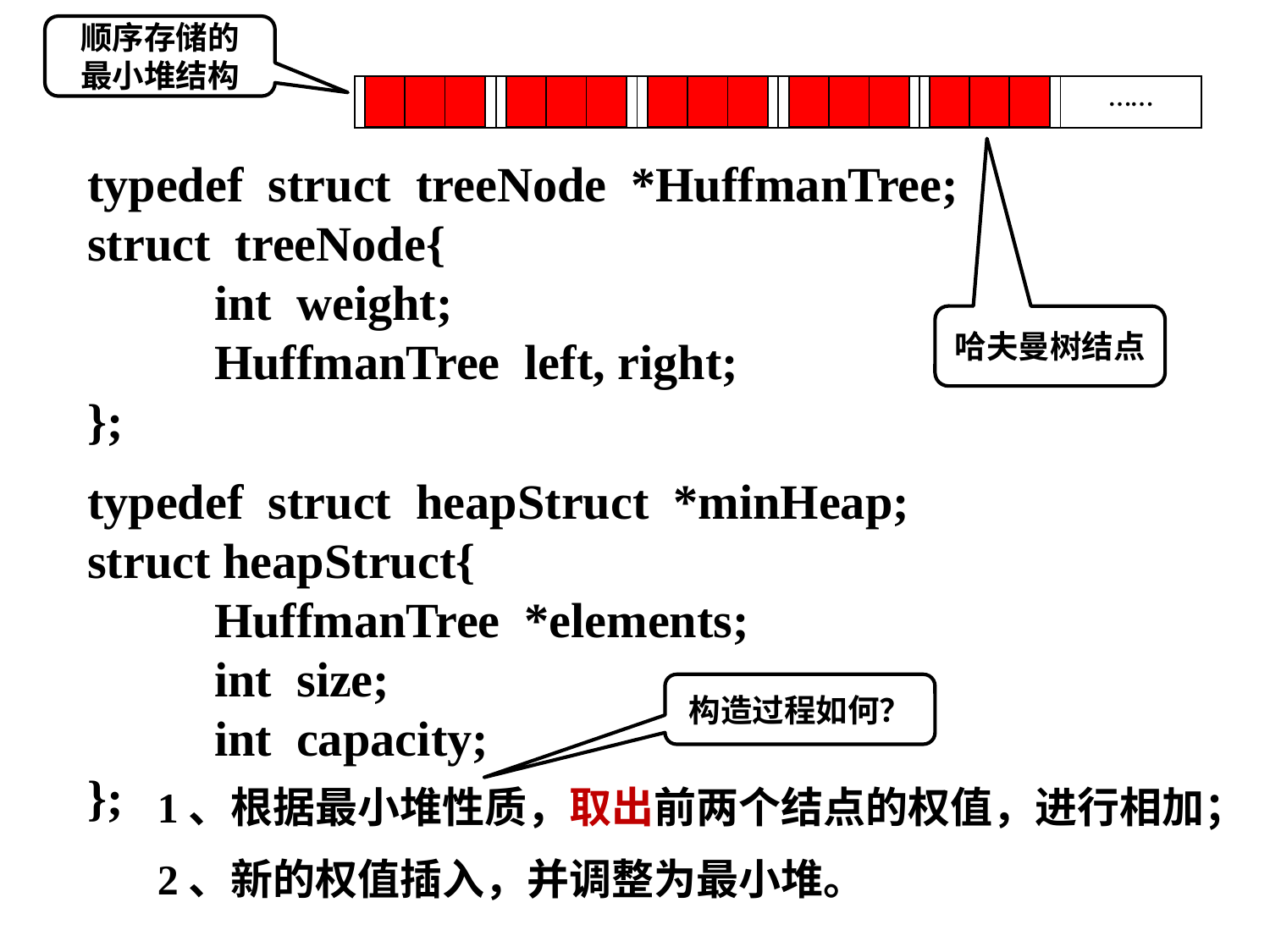

顺序存储的
最小堆结构
|  |  |  |  |  | …… |
| --- | --- | --- | --- | --- | --- |
|  |  |  |
| --- | --- | --- |
|  |  |  |
| --- | --- | --- |
|  |  |  |
| --- | --- | --- |
|  |  |  |
| --- | --- | --- |
|  |  |  |
| --- | --- | --- |
typedef  struct  treeNode  *HuffmanTree;
struct  treeNode{
	int  weight;
	HuffmanTree  left, right;
};
typedef  struct  heapStruct  *minHeap;
struct heapStruct{
	HuffmanTree  *elements;
	int  size;
	int  capacity;
};
哈夫曼树结点
构造过程如何？
1、根据最小堆性质，取出前两个结点的权值，进行相加；
2、新的权值插入，并调整为最小堆。